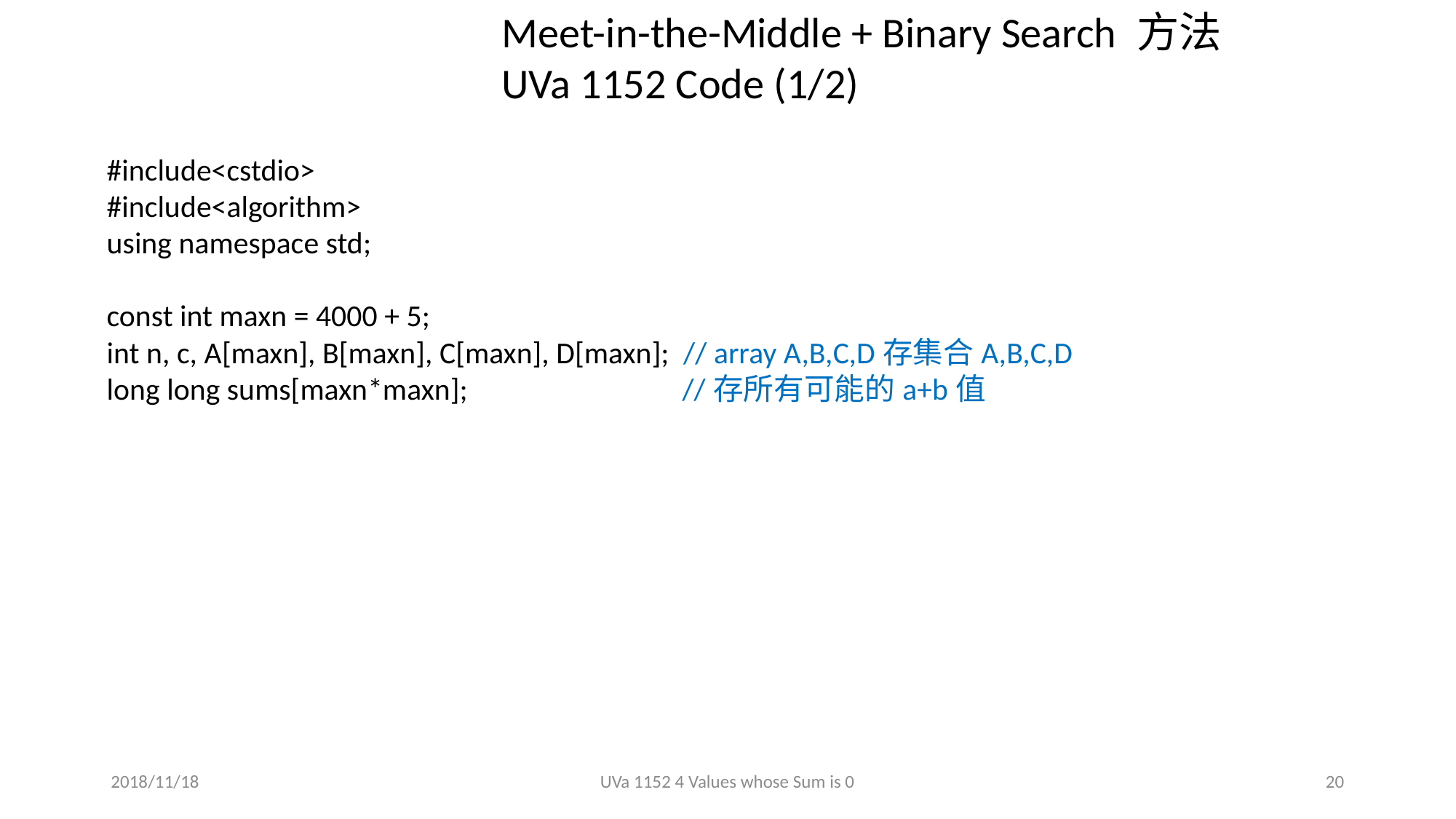

Meet-in-the-Middle + Binary Search 方法
UVa 1152 Code (1/2)
#include<cstdio>
#include<algorithm>
using namespace std;

const int maxn = 4000 + 5;
int n, c, A[maxn], B[maxn], C[maxn], D[maxn];  // array A,B,C,D存集合A,B,C,D
long long sums[maxn*maxn];                               //存所有可能的a+b值
2018/11/18
UVa 1152 4 Values whose Sum is 0
20